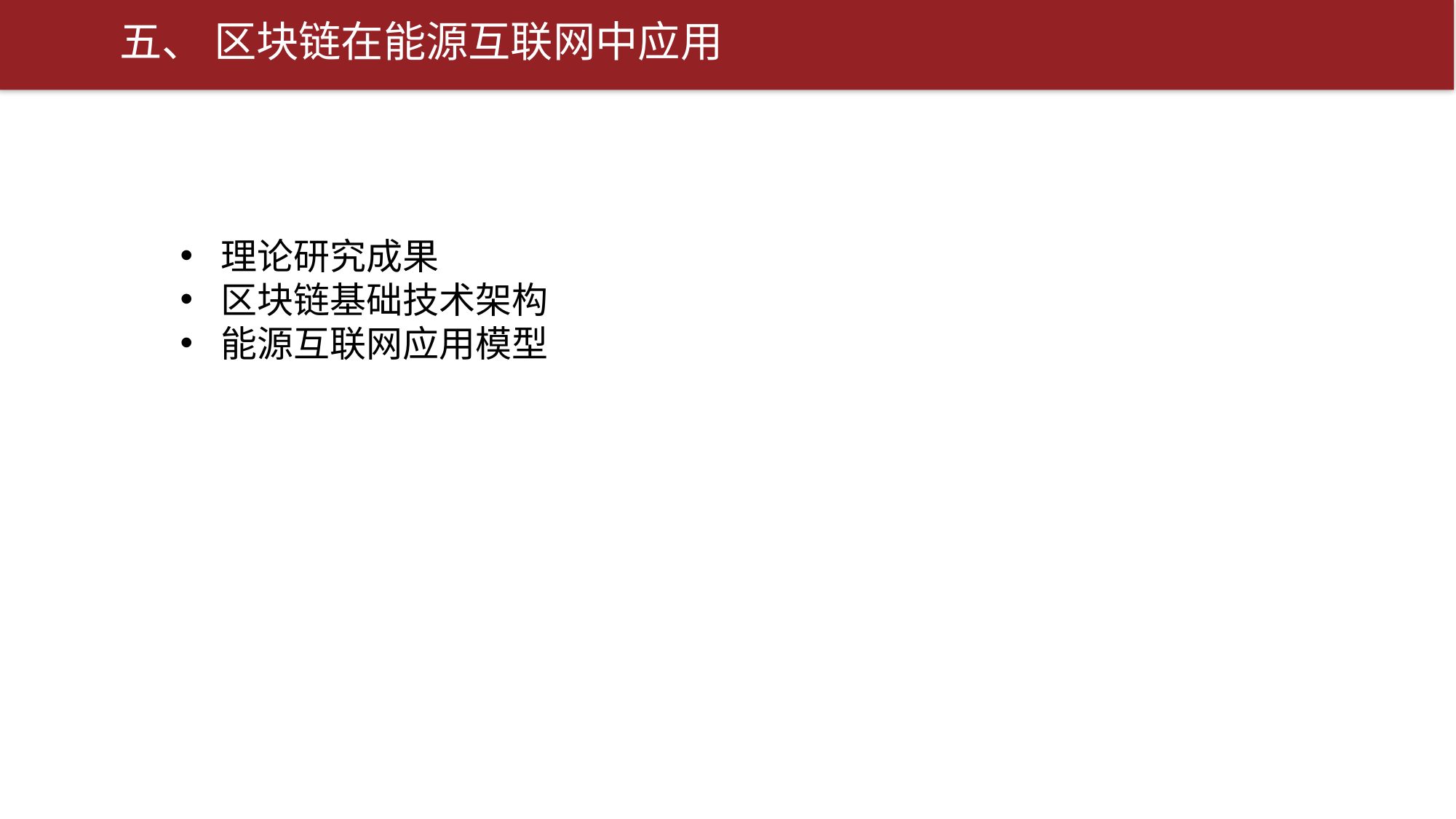

五、 区块链在能源互联网中应用
理论研究成果
区块链基础技术架构
能源互联网应用模型